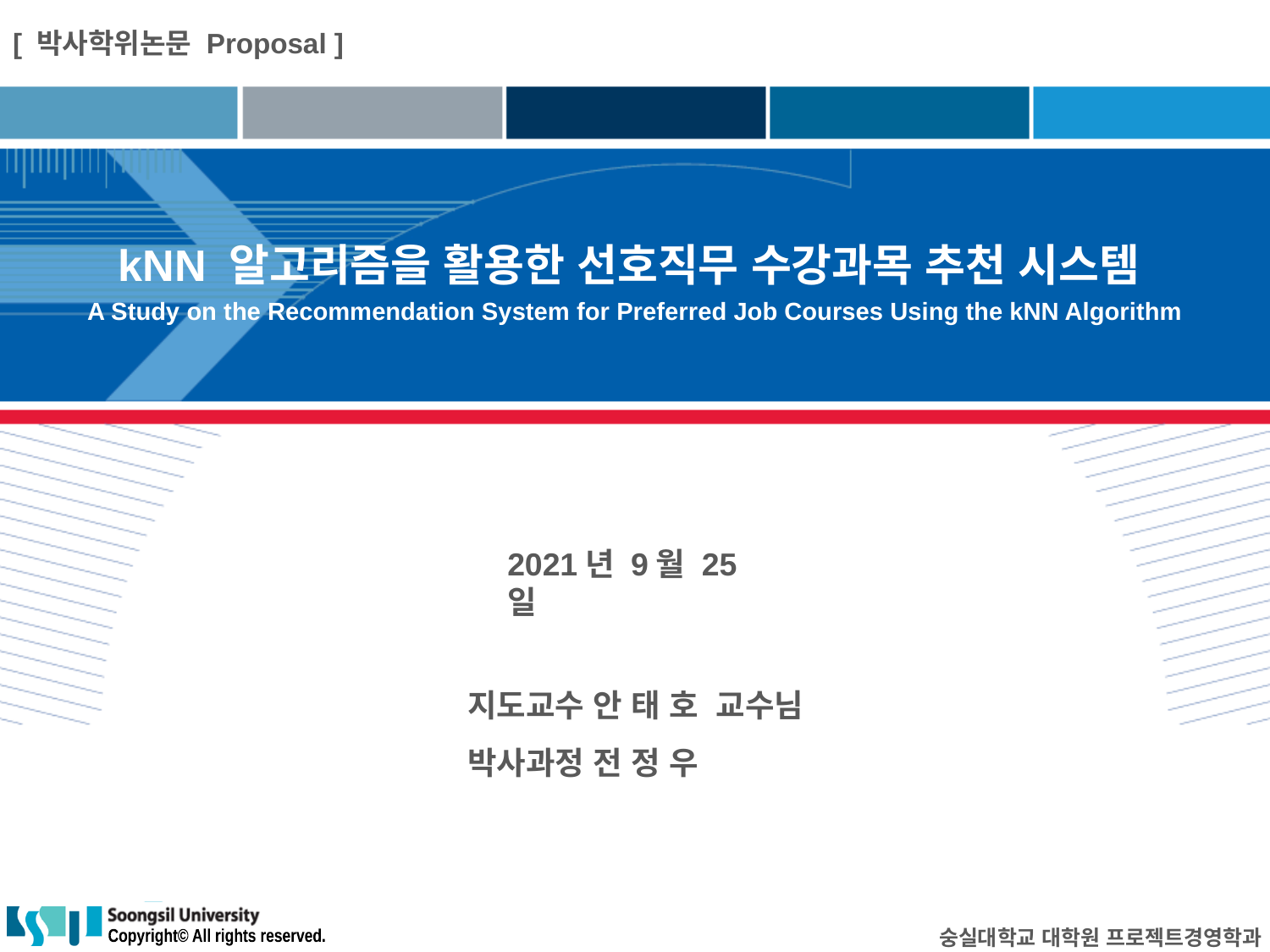

[ 박사학위논문 Proposal ]
kNN 알고리즘을 활용한 선호직무 수강과목 추천 시스템
A Study on the Recommendation System for Preferred Job Courses Using the kNN Algorithm
2021년 9월 25일
지도교수 안 태 호  교수님
박사과정 전 정 우          .